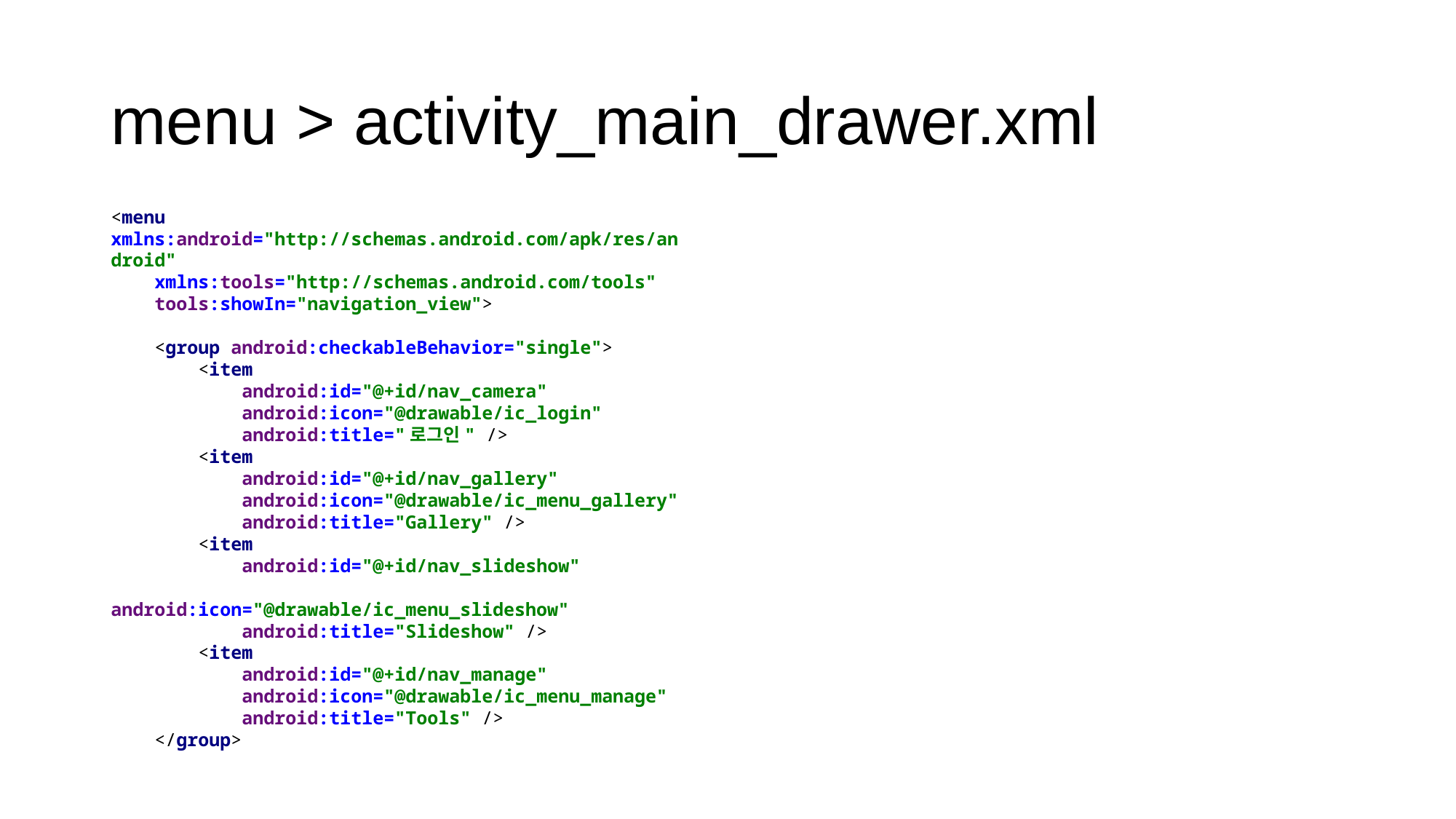

# menu > activity_main_drawer.xml
<menu xmlns:android="http://schemas.android.com/apk/res/android"
    xmlns:tools="http://schemas.android.com/tools"
    tools:showIn="navigation_view">
    <group android:checkableBehavior="single">
        <item
            android:id="@+id/nav_camera"
            android:icon="@drawable/ic_login"
            android:title="로그인" />
        <item
            android:id="@+id/nav_gallery"
            android:icon="@drawable/ic_menu_gallery"
            android:title="Gallery" />
        <item
            android:id="@+id/nav_slideshow"
            android:icon="@drawable/ic_menu_slideshow"
            android:title="Slideshow" />
        <item
            android:id="@+id/nav_manage"
            android:icon="@drawable/ic_menu_manage"
            android:title="Tools" />
    </group>